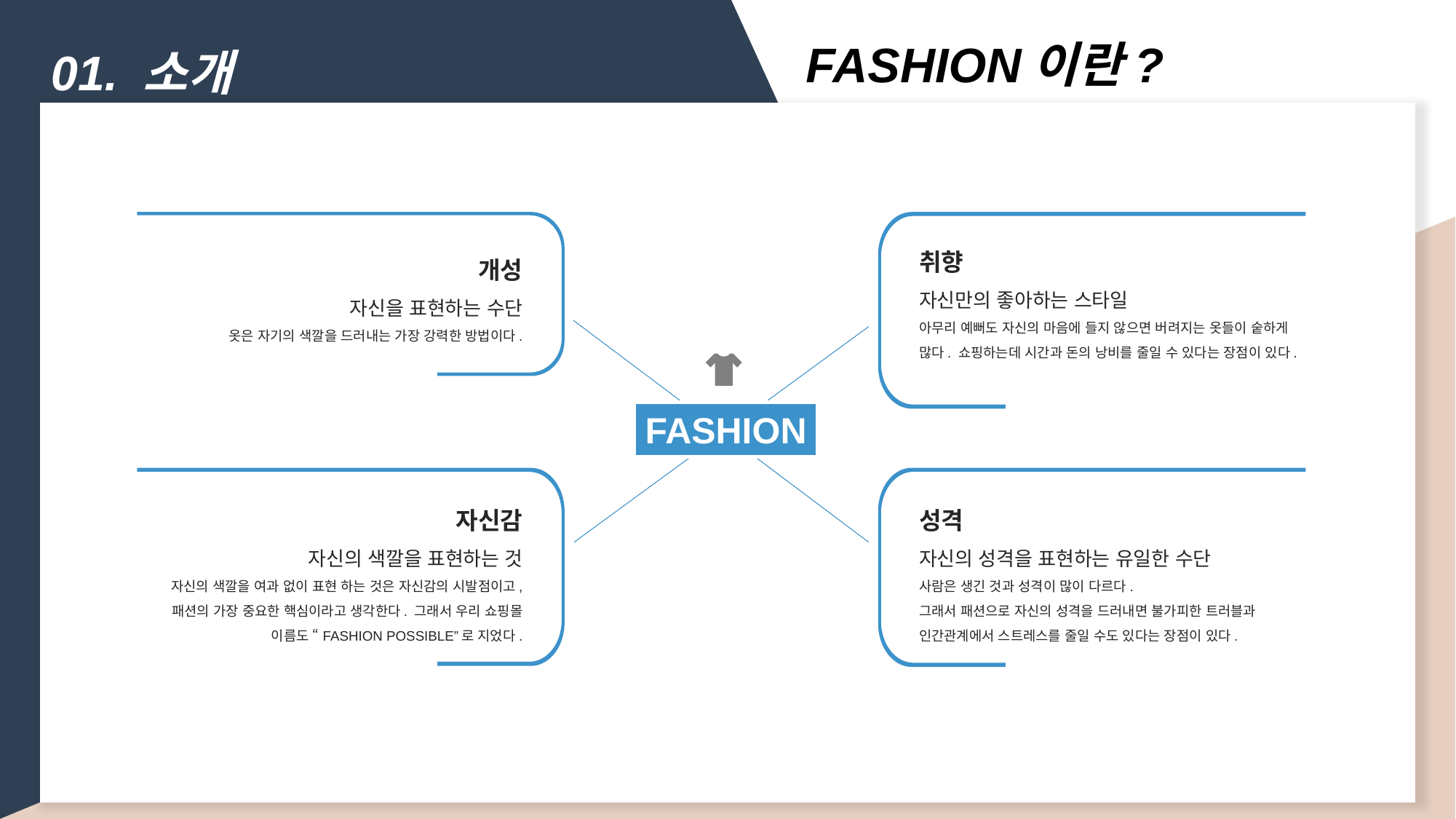

FASHION이란?
01. 소개

취향
자신만의 좋아하는 스타일
아무리 예뻐도 자신의 마음에 들지 않으면 버려지는 옷들이 숱하게 많다. 쇼핑하는데 시간과 돈의 낭비를 줄일 수 있다는 장점이 있다.
개성
자신을 표현하는 수단
옷은 자기의 색깔을 드러내는 가장 강력한 방법이다.

FASHION

자신감
자신의 색깔을 표현하는 것
자신의 색깔을 여과 없이 표현 하는 것은 자신감의 시발점이고, 패션의 가장 중요한 핵심이라고 생각한다. 그래서 우리 쇼핑몰 이름도 “FASHION POSSIBLE”로 지었다.
성격
자신의 성격을 표현하는 유일한 수단
사람은 생긴 것과 성격이 많이 다르다.
그래서 패션으로 자신의 성격을 드러내면 불가피한 트러블과 인간관계에서 스트레스를 줄일 수도 있다는 장점이 있다.